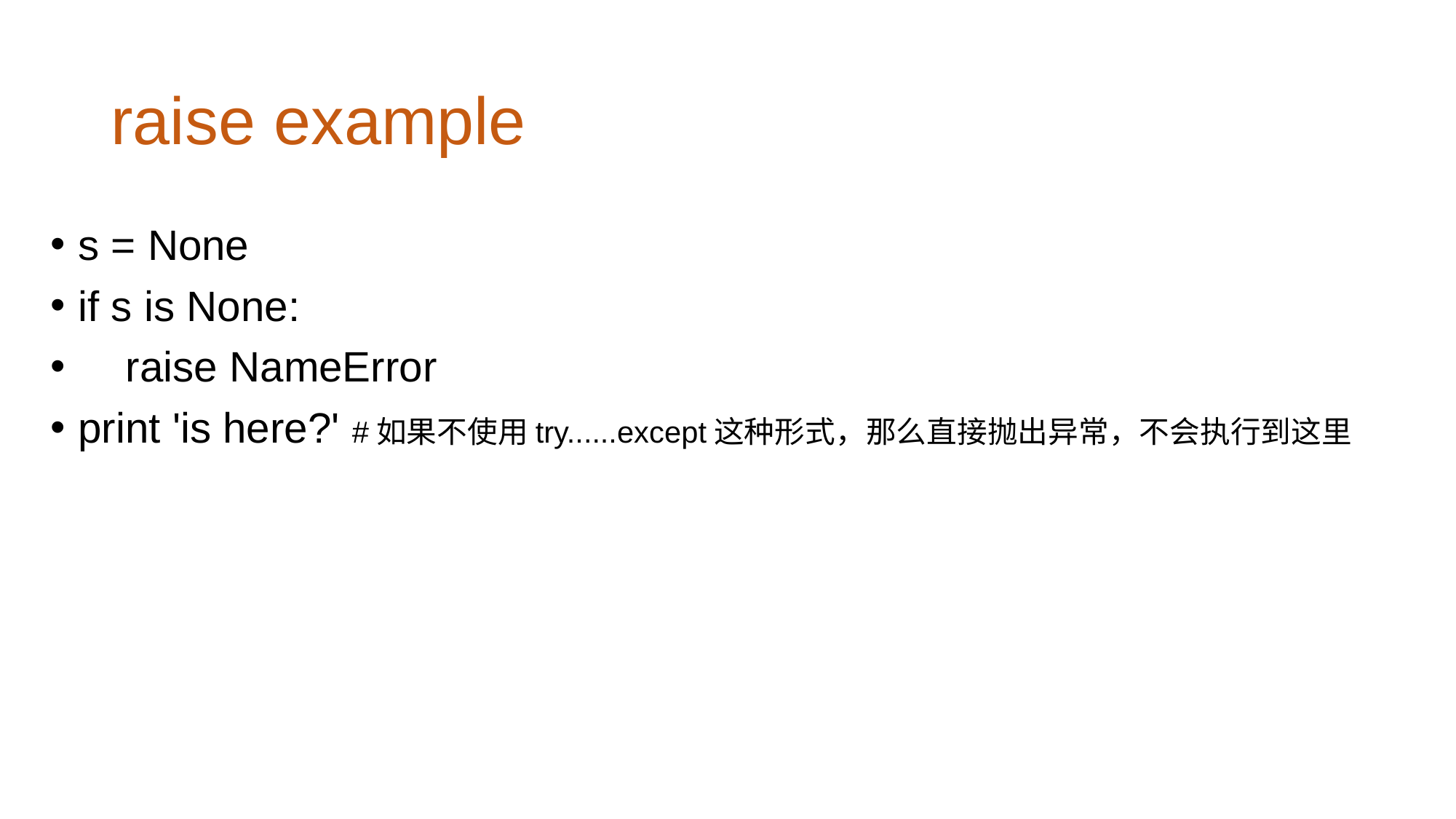

# raise example
s = None
if s is None:
    raise NameError
print 'is here?' #如果不使用try......except这种形式，那么直接抛出异常，不会执行到这里